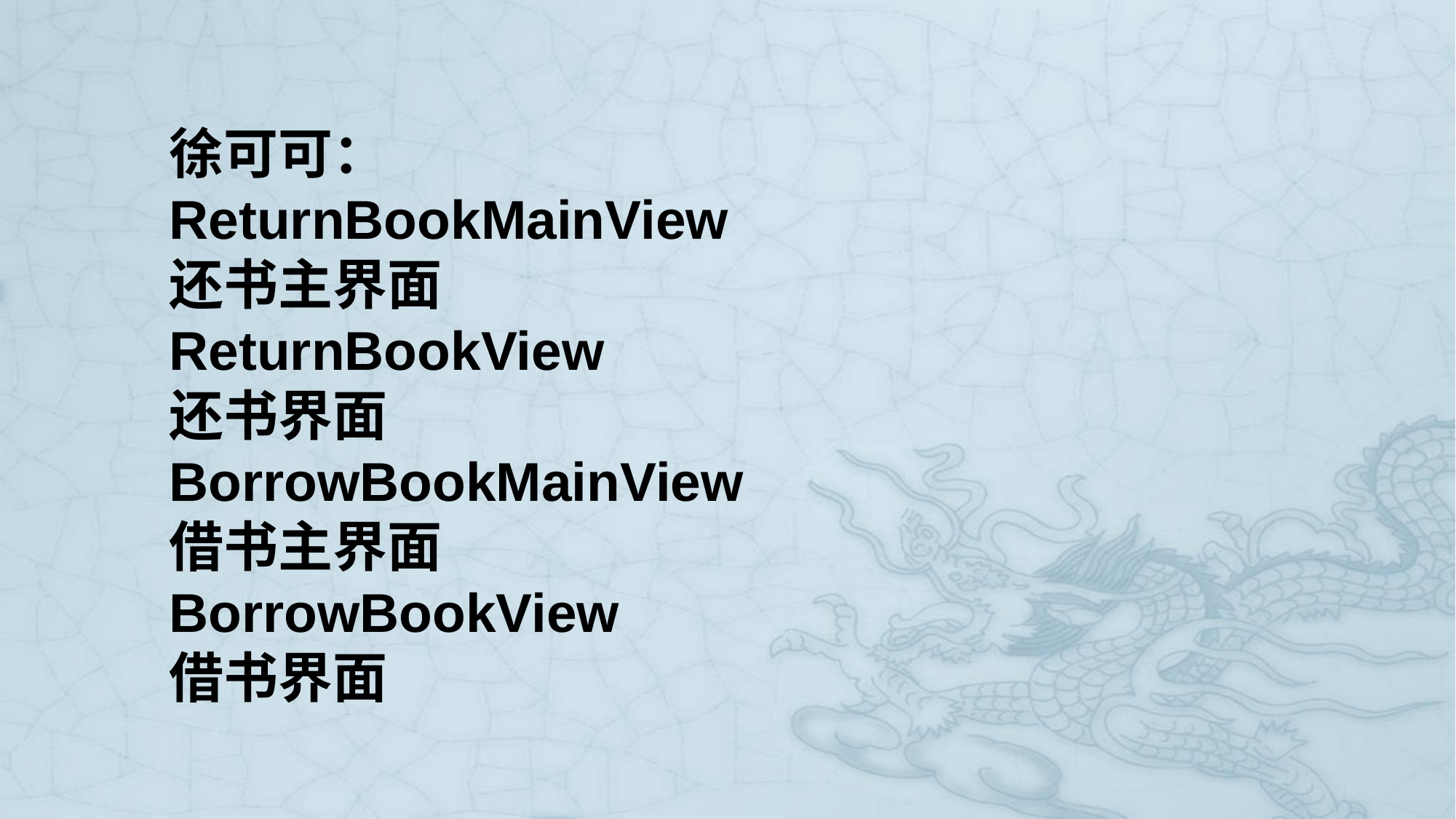

徐可可：
ReturnBookMainView
还书主界面
ReturnBookView
还书界面
BorrowBookMainView
借书主界面
BorrowBookView
借书界面